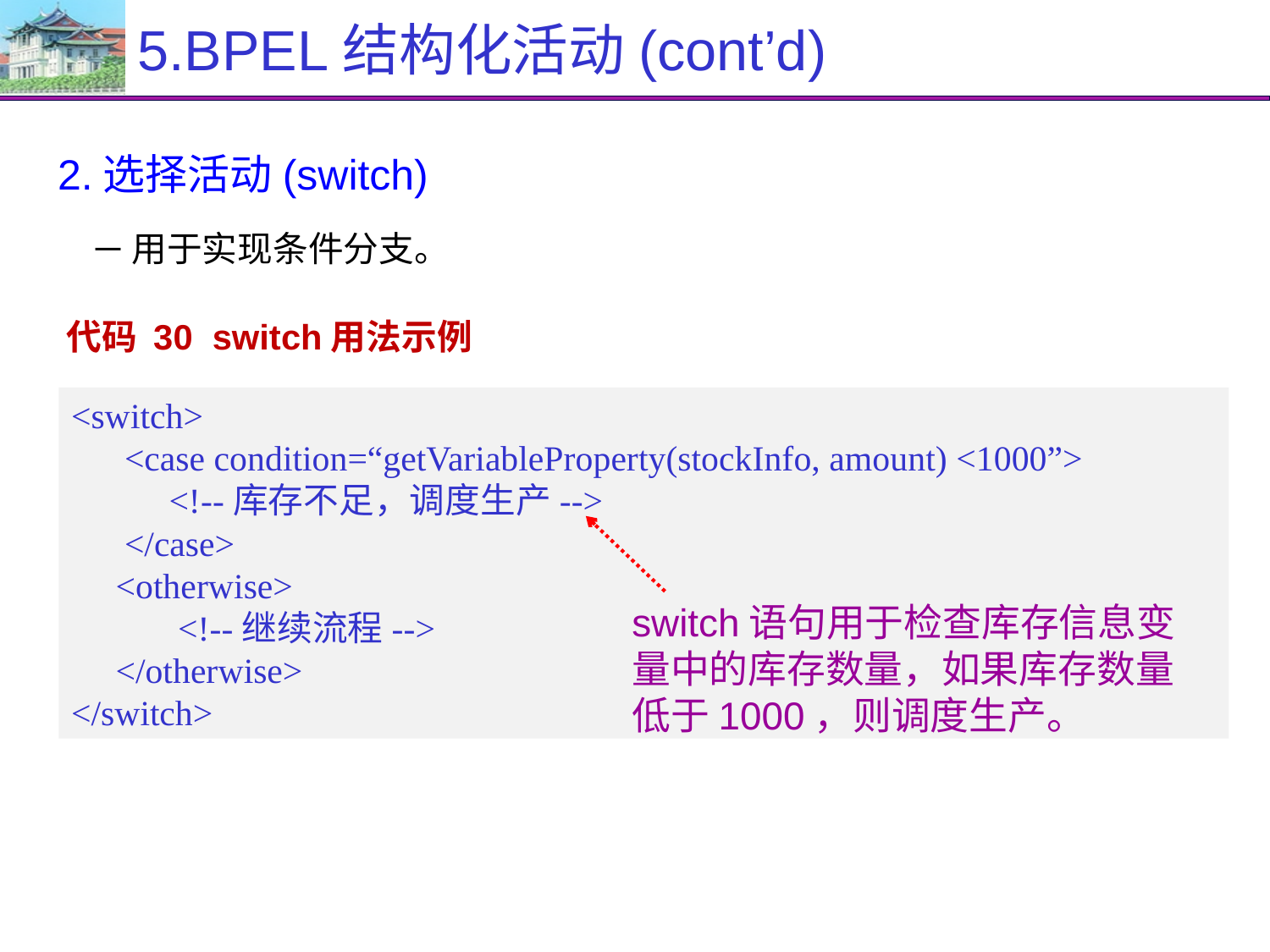

# 5.BPEL结构化活动(cont’d)
2.选择活动(switch)
用于实现条件分支。
代码 30  switch用法示例
<switch>
      <case condition=“getVariableProperty(stockInfo, amount) <1000”>
           <!--库存不足，调度生产-->
      </case>
     <otherwise>
            <!--继续流程-->
     </otherwise>
</switch>
switch语句用于检查库存信息变量中的库存数量，如果库存数量低于1000，则调度生产。